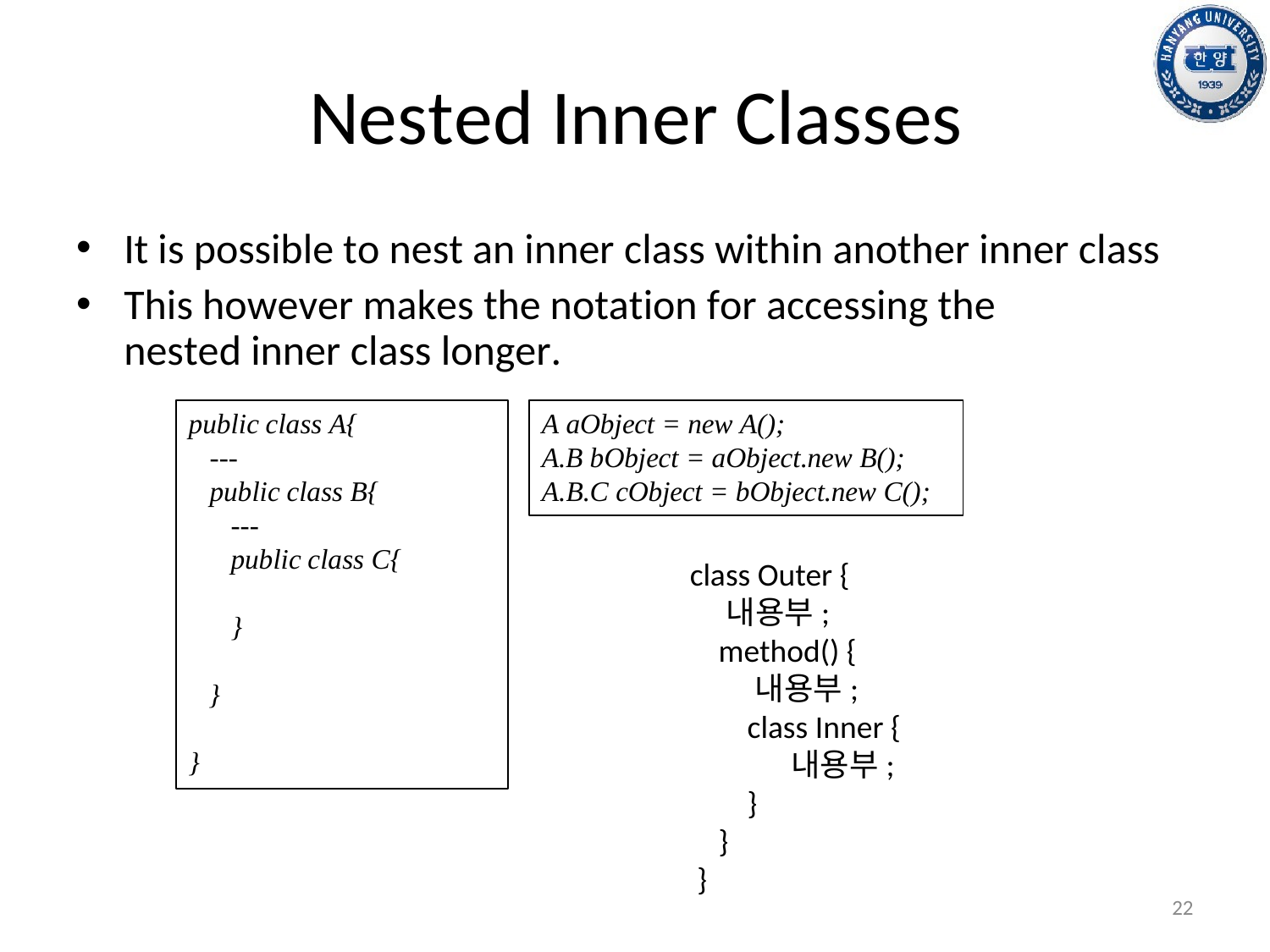

# Nested Inner Classes
It is possible to nest an inner class within another inner class

This however makes the notation for accessing the nested inner class longer.

public class A{
---
public class B{
---
public class C{
A aObject = new A();
A.B bObject = aObject.new B();
A.B.C cObject = bObject.new C();
class Outer {
    내용부;
    method() {
        내용부;
        class Inner {
             내용부;
        }
    }
 }
}

}

}
22